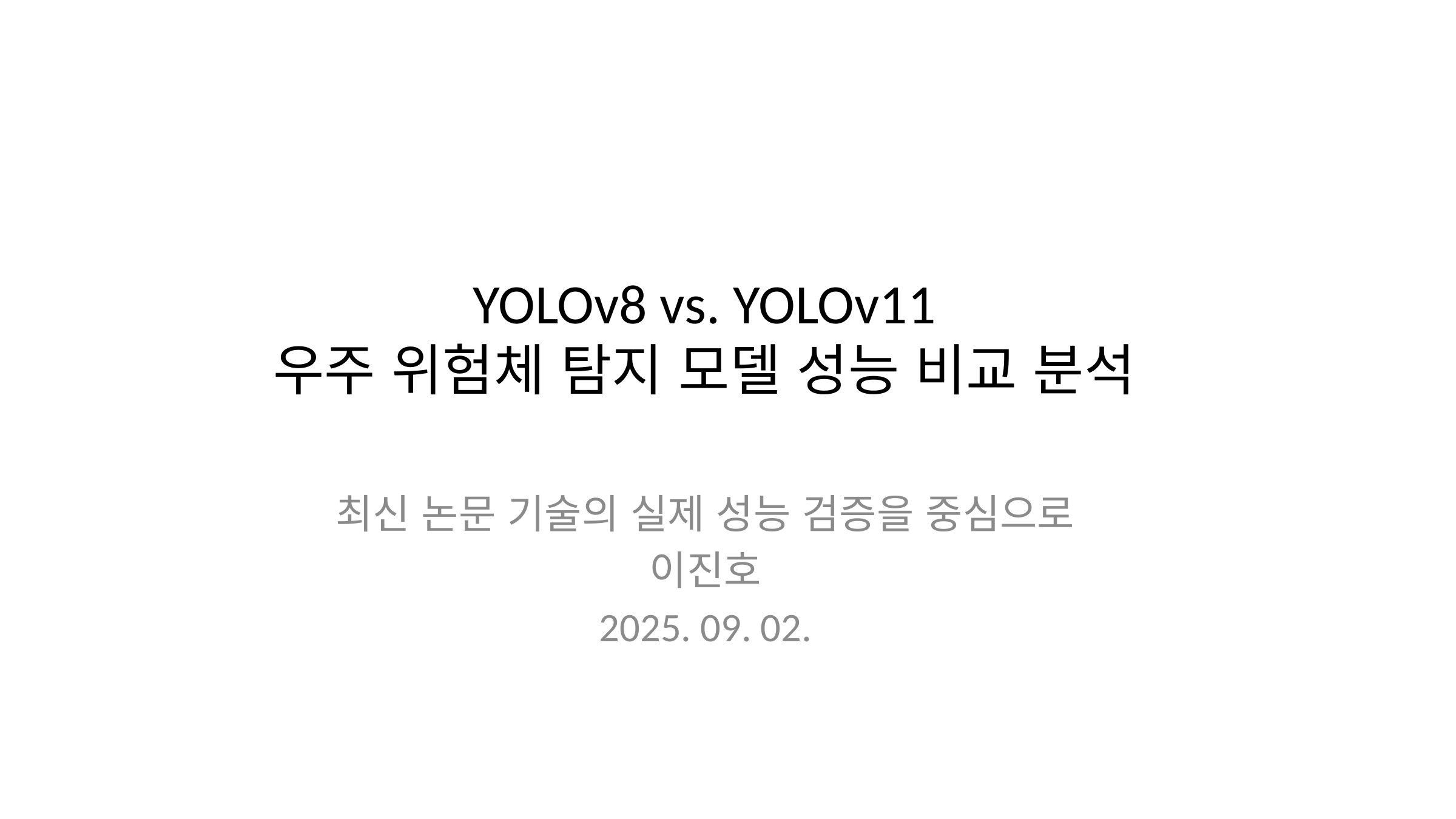

# YOLOv8 vs. YOLOv11 우주 위험체 탐지 모델 성능 비교 분석
최신 논문 기술의 실제 성능 검증을 중심으로
이진호
2025. 09. 02.